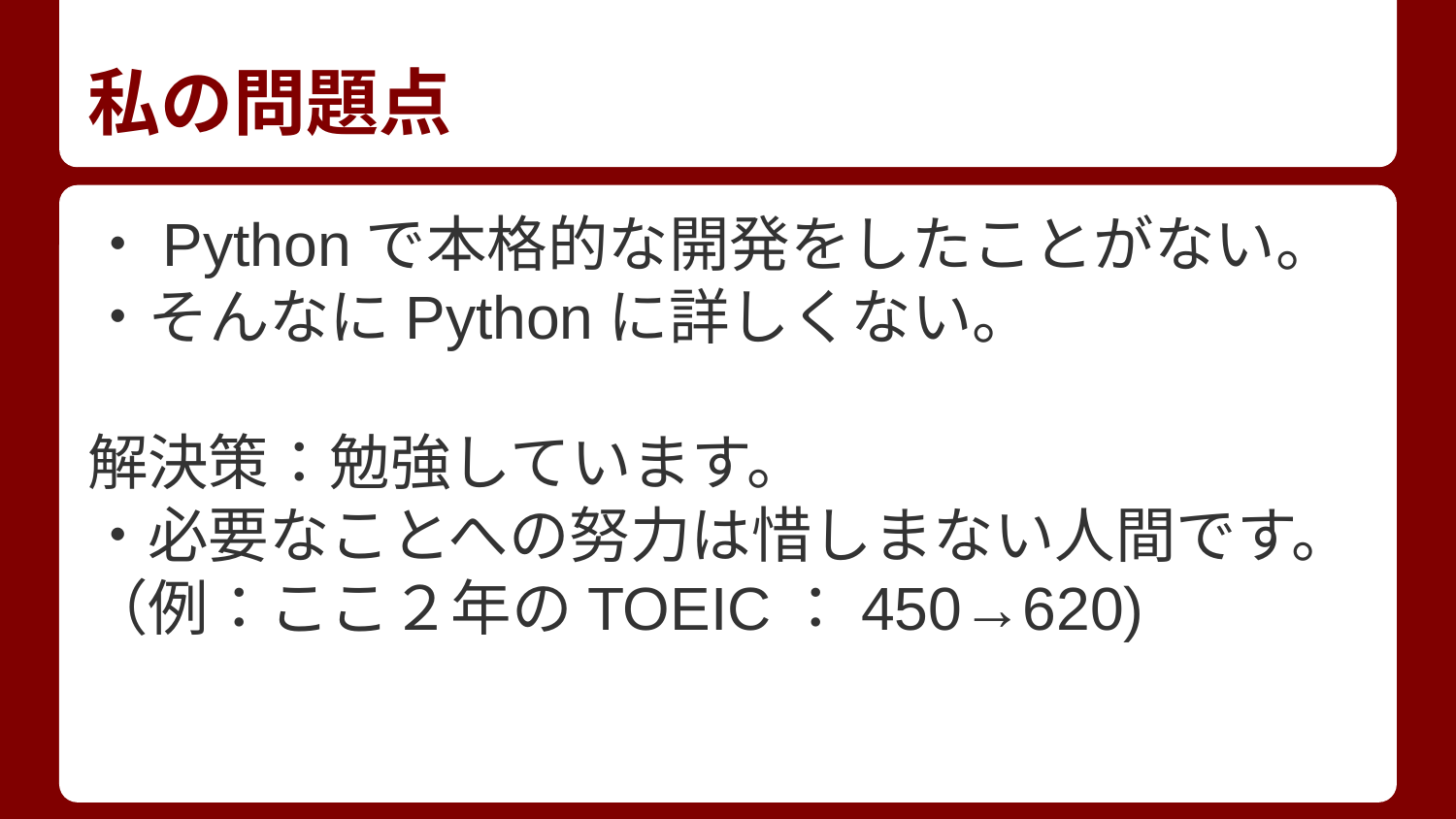

# 私の問題点
・Pythonで本格的な開発をしたことがない。
・そんなにPythonに詳しくない。

解決策：勉強しています。
・必要なことへの努力は惜しまない人間です。
（例：ここ２年のTOEIC：450→620)